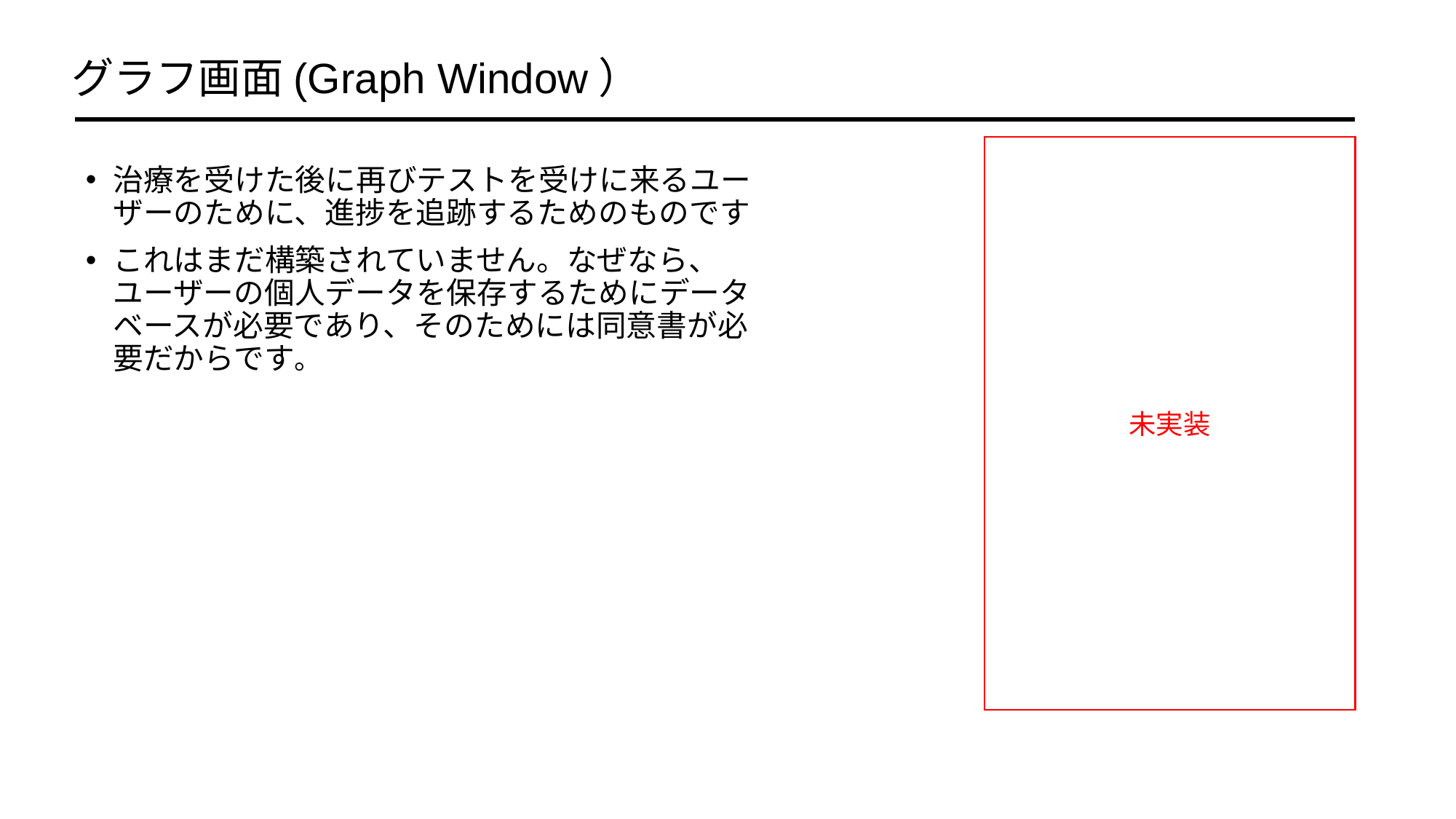

# グラフ画面(Graph Window）
未実装
治療を受けた後に再びテストを受けに来るユーザーのために、進捗を追跡するためのものです
これはまだ構築されていません。なぜなら、ユーザーの個人データを保存するためにデータベースが必要であり、そのためには同意書が必要だからです。